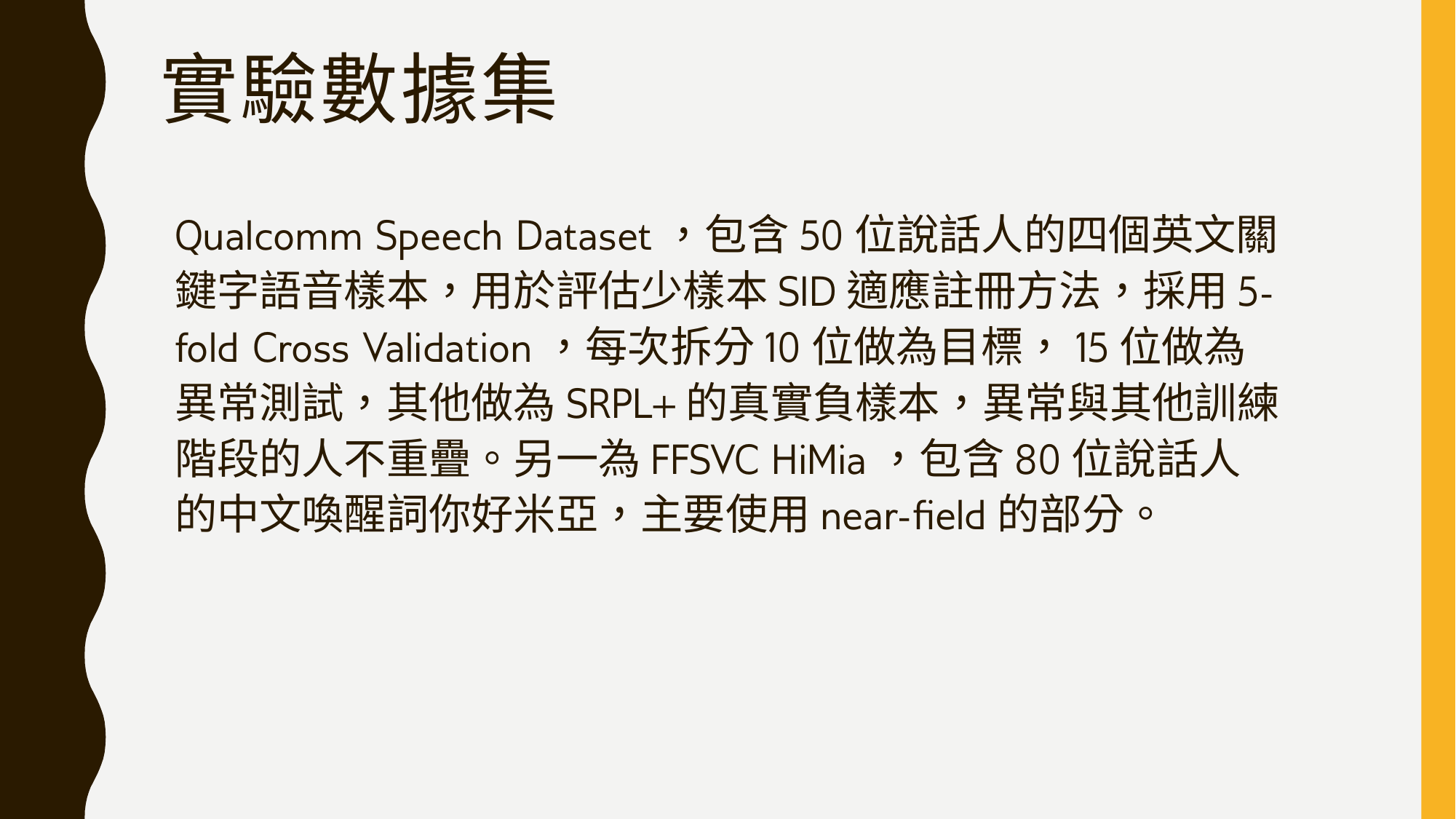

# 實驗數據集
Qualcomm Speech Dataset，包含50位說話人的四個英文關鍵字語音樣本，用於評估少樣本SID適應註冊方法，採用5-fold Cross Validation，每次拆分10位做為目標，15位做為異常測試，其他做為SRPL+的真實負樣本，異常與其他訓練階段的人不重疊。另一為FFSVC HiMia，包含80位說話人的中文喚醒詞你好米亞，主要使用near-field的部分。